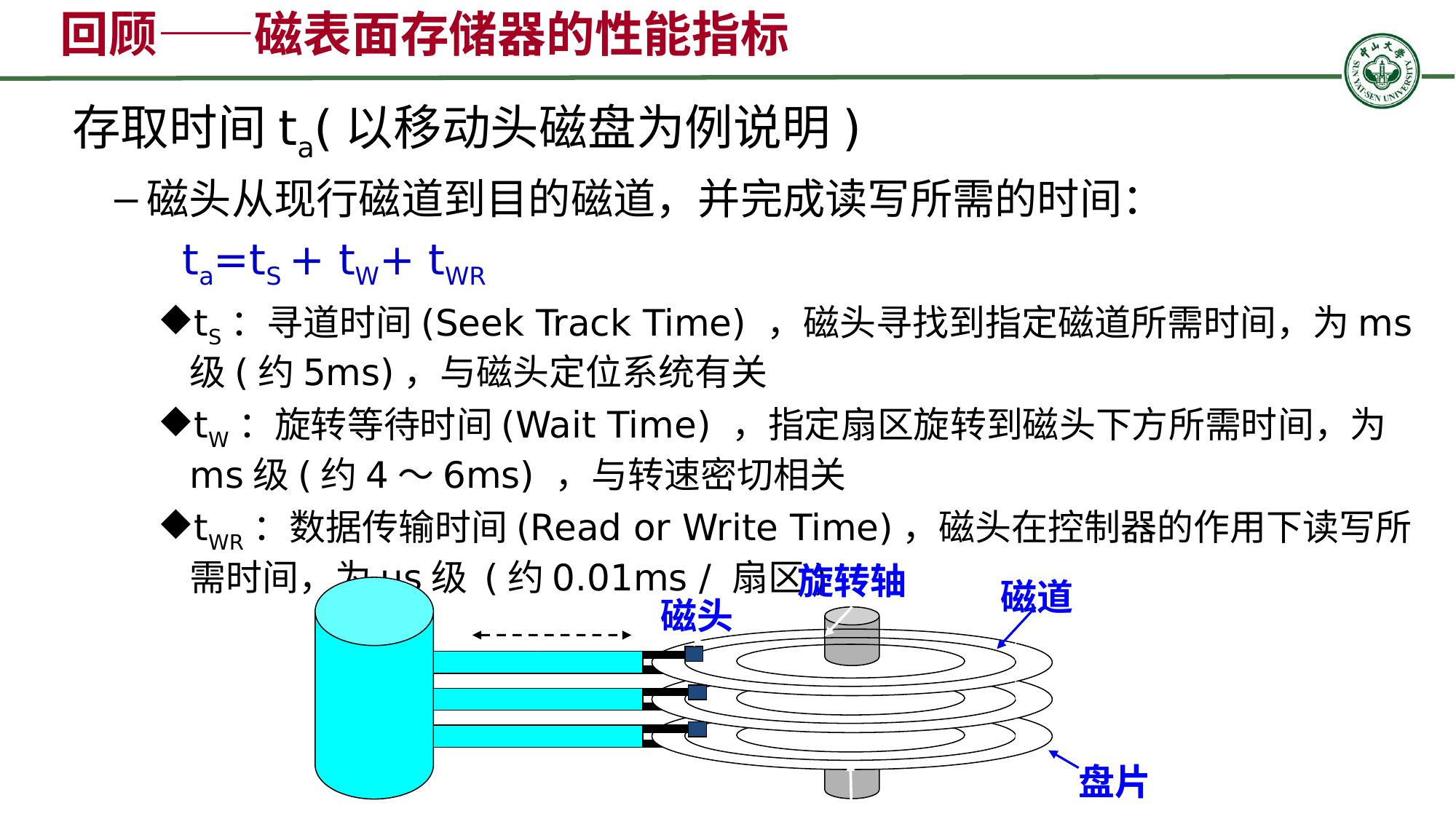

回顾——磁表面存储器的性能指标
存取时间ta(以移动头磁盘为例说明)
磁头从现行磁道到目的磁道，并完成读写所需的时间：
     ta=tS + tW+ tWR
tS：寻道时间(Seek Track Time) ，磁头寻找到指定磁道所需时间，为ms级(约5ms)，与磁头定位系统有关
tW：旋转等待时间(Wait Time) ，指定扇区旋转到磁头下方所需时间，为ms级(约4～6ms) ，与转速密切相关
tWR：数据传输时间(Read or Write Time)，磁头在控制器的作用下读写所需时间，为μs级 (约0.01ms / 扇区)
旋转轴
磁道

磁头

盘片